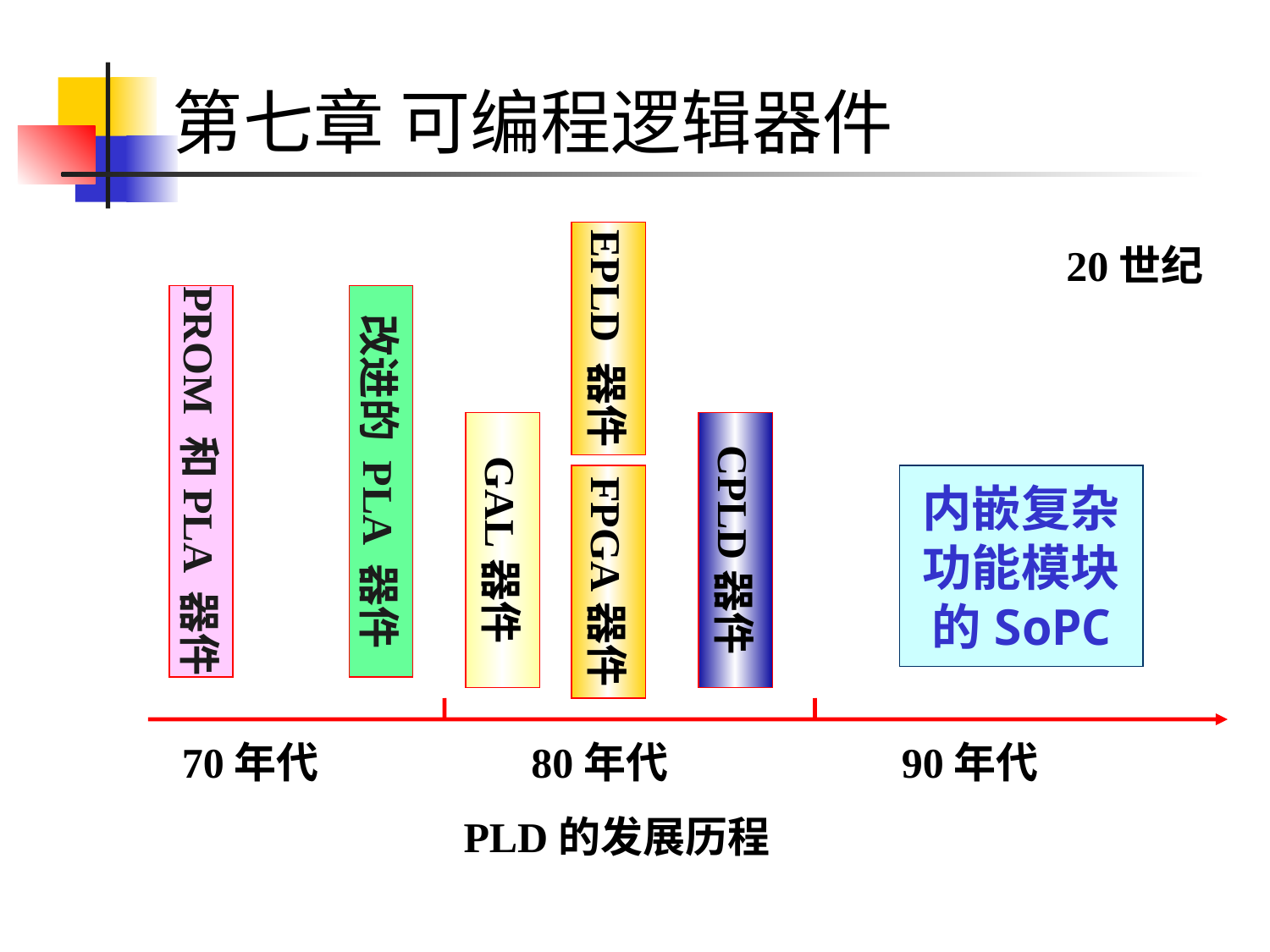

# 第七章 可编程逻辑器件
EPLD 器件
20世纪
PROM 和PLA 器件
改进的 PLA 器件
GAL器件
CPLD器件
FPGA器件
内嵌复杂
功能模块
的SoPC

70年代
80年代
90年代
PLD的发展历程